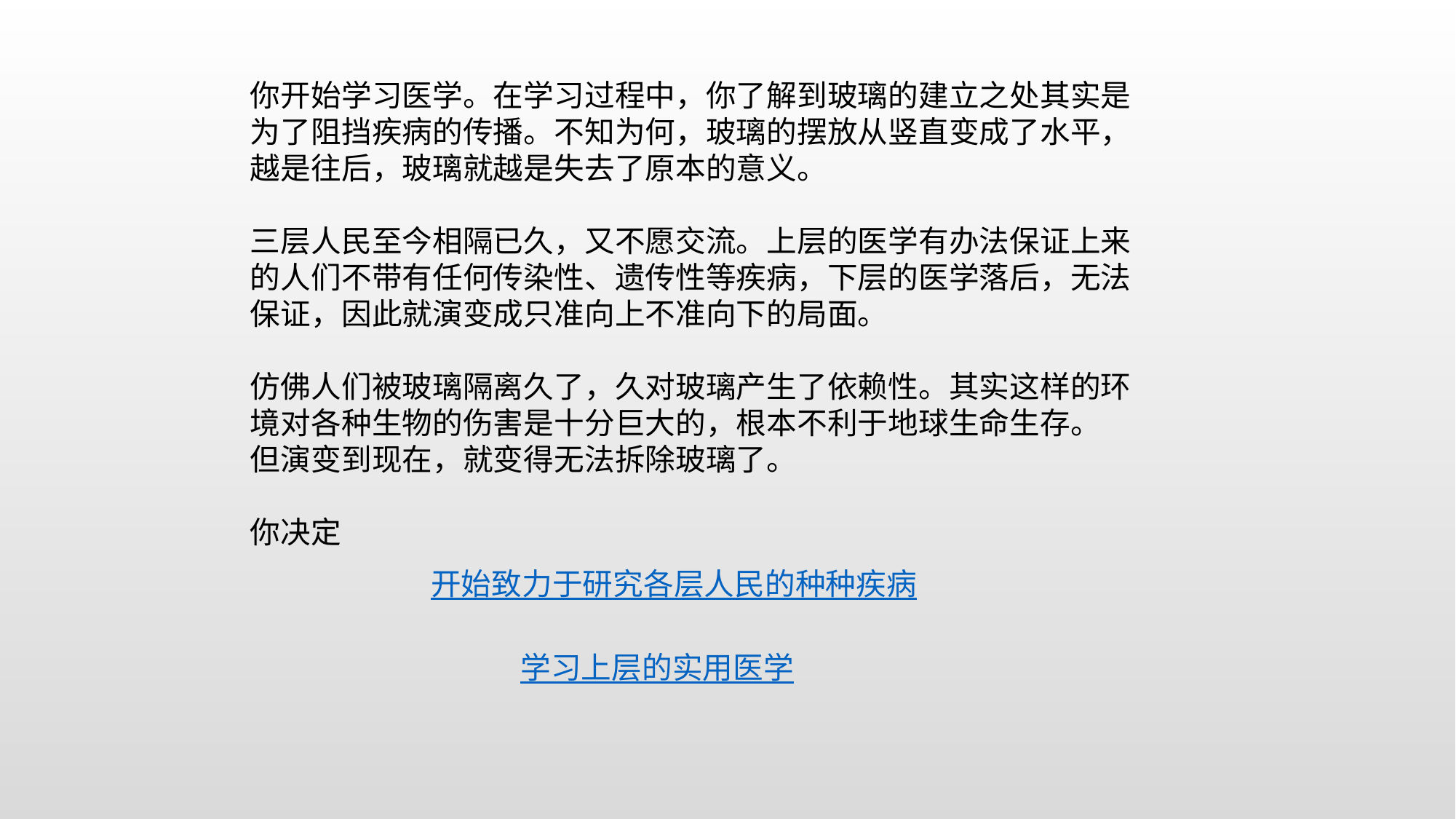

你开始学习医学。在学习过程中，你了解到玻璃的建立之处其实是为了阻挡疾病的传播。不知为何，玻璃的摆放从竖直变成了水平，越是往后，玻璃就越是失去了原本的意义。

三层人民至今相隔已久，又不愿交流。上层的医学有办法保证上来的人们不带有任何传染性、遗传性等疾病，下层的医学落后，无法保证，因此就演变成只准向上不准向下的局面。

仿佛人们被玻璃隔离久了，久对玻璃产生了依赖性。其实这样的环境对各种生物的伤害是十分巨大的，根本不利于地球生命生存。
但演变到现在，就变得无法拆除玻璃了。

你决定
开始致力于研究各层人民的种种疾病
学习上层的实用医学